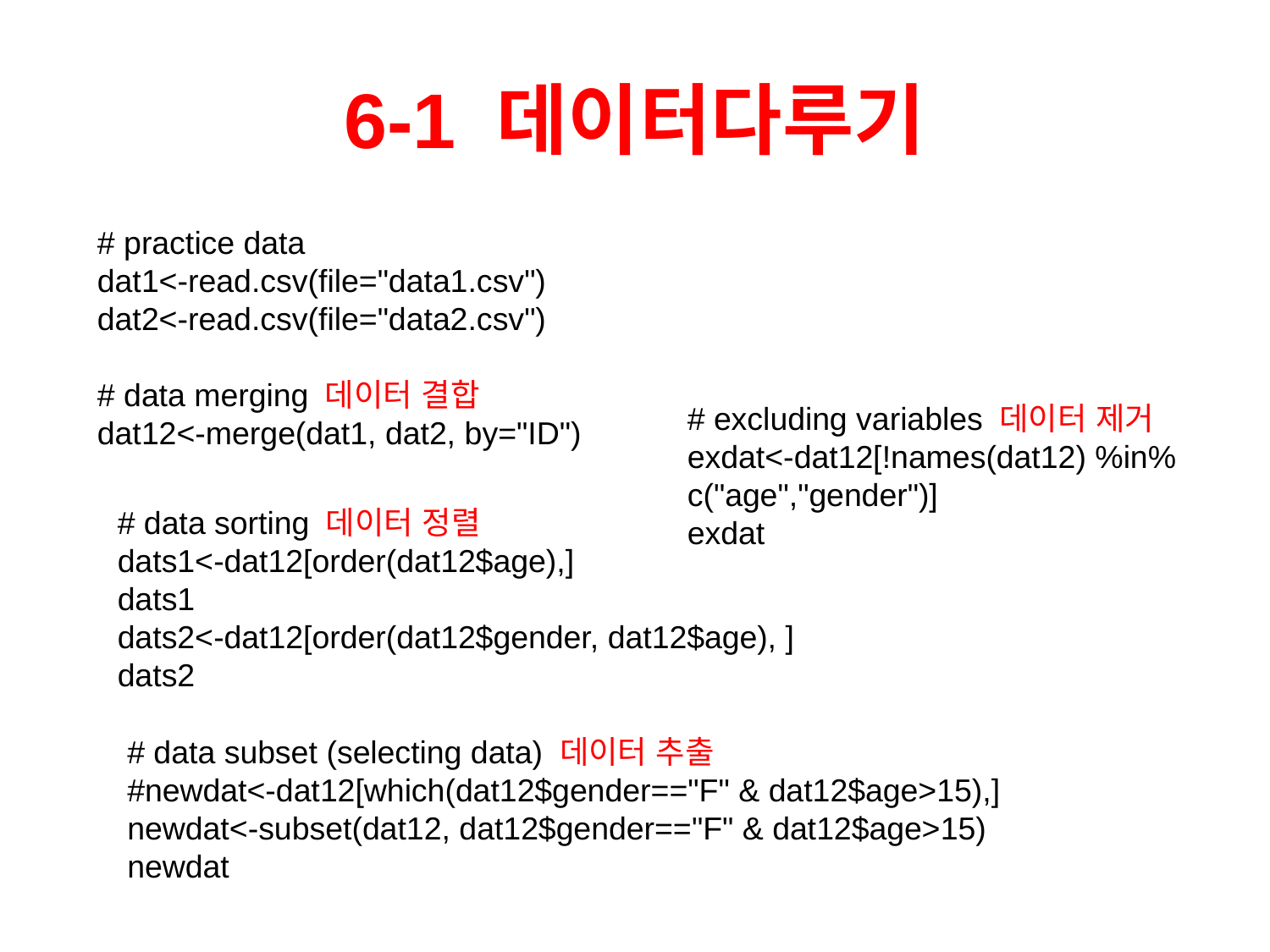

# 6-1 데이터다루기
# practice data
dat1<-read.csv(file="data1.csv")
dat2<-read.csv(file="data2.csv")

# data merging 데이터 결합
dat12<-merge(dat1, dat2, by="ID")
# excluding variables 데이터 제거
exdat<-dat12[!names(dat12) %in% c("age","gender")]
exdat
# data sorting 데이터 정렬
dats1<-dat12[order(dat12$age),]
dats1
dats2<-dat12[order(dat12$gender, dat12$age), ]
dats2
# data subset (selecting data) 데이터 추출
#newdat<-dat12[which(dat12$gender=="F" & dat12$age>15),]
newdat<-subset(dat12, dat12$gender=="F" & dat12$age>15)
newdat